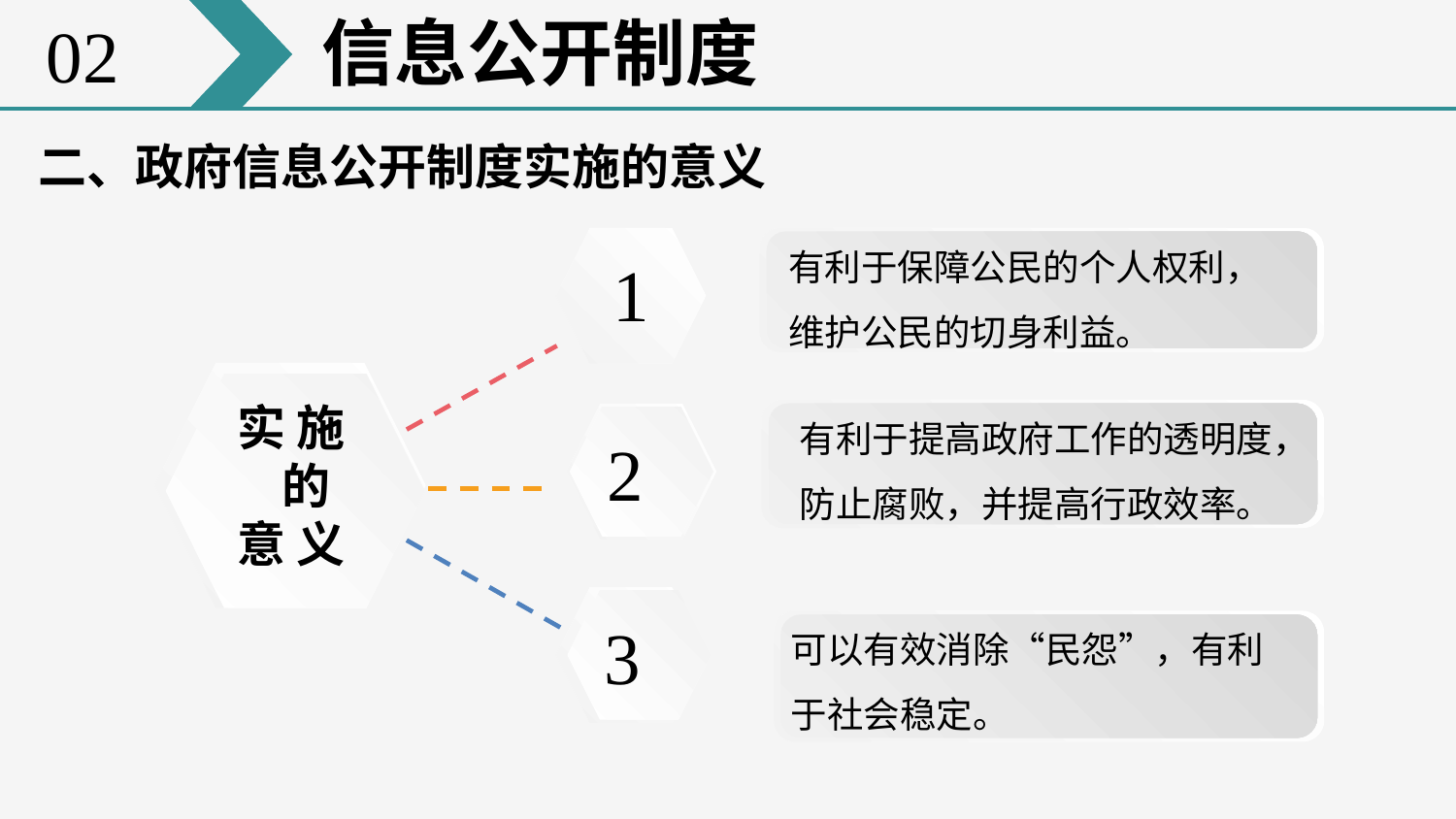

信息公开制度
02
二、政府信息公开制度实施的意义
有利于保障公民的个人权利，维护公民的切身利益。

1

有利于提高政府工作的透明度，
防止腐败，并提高行政效率。
实 施
   的
意 义

2

3
可以有效消除“民怨”，有利
于社会稳定。